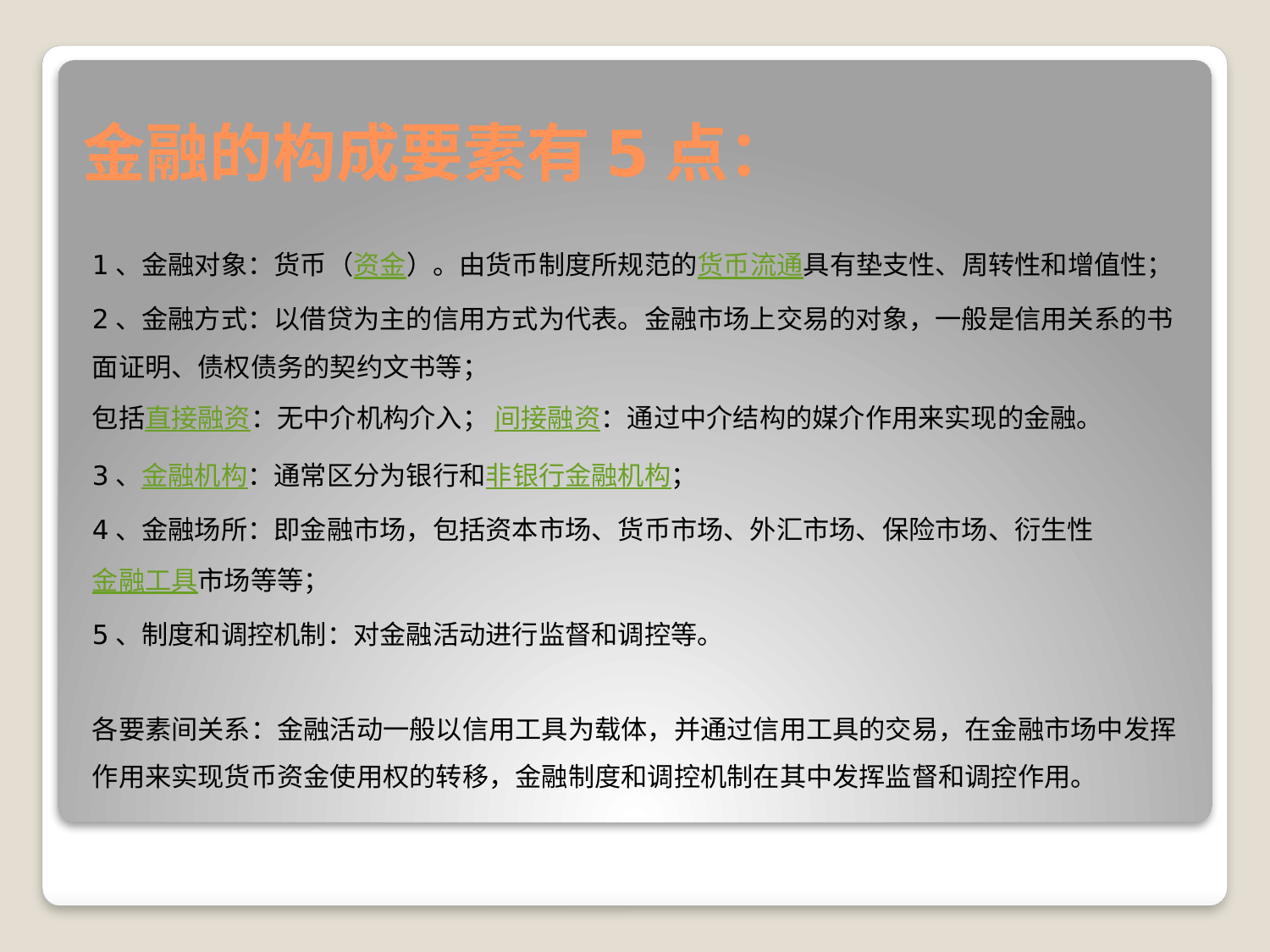

# 金融的构成要素有5点：
1、金融对象：货币（资金）。由货币制度所规范的货币流通具有垫支性、周转性和增值性；
2、金融方式：以借贷为主的信用方式为代表。金融市场上交易的对象，一般是信用关系的书面证明、债权债务的契约文书等；
包括直接融资：无中介机构介入； 间接融资：通过中介结构的媒介作用来实现的金融。
3、金融机构：通常区分为银行和非银行金融机构；
4、金融场所：即金融市场，包括资本市场、货币市场、外汇市场、保险市场、衍生性金融工具市场等等；
5、制度和调控机制：对金融活动进行监督和调控等。

各要素间关系：金融活动一般以信用工具为载体，并通过信用工具的交易，在金融市场中发挥作用来实现货币资金使用权的转移，金融制度和调控机制在其中发挥监督和调控作用。